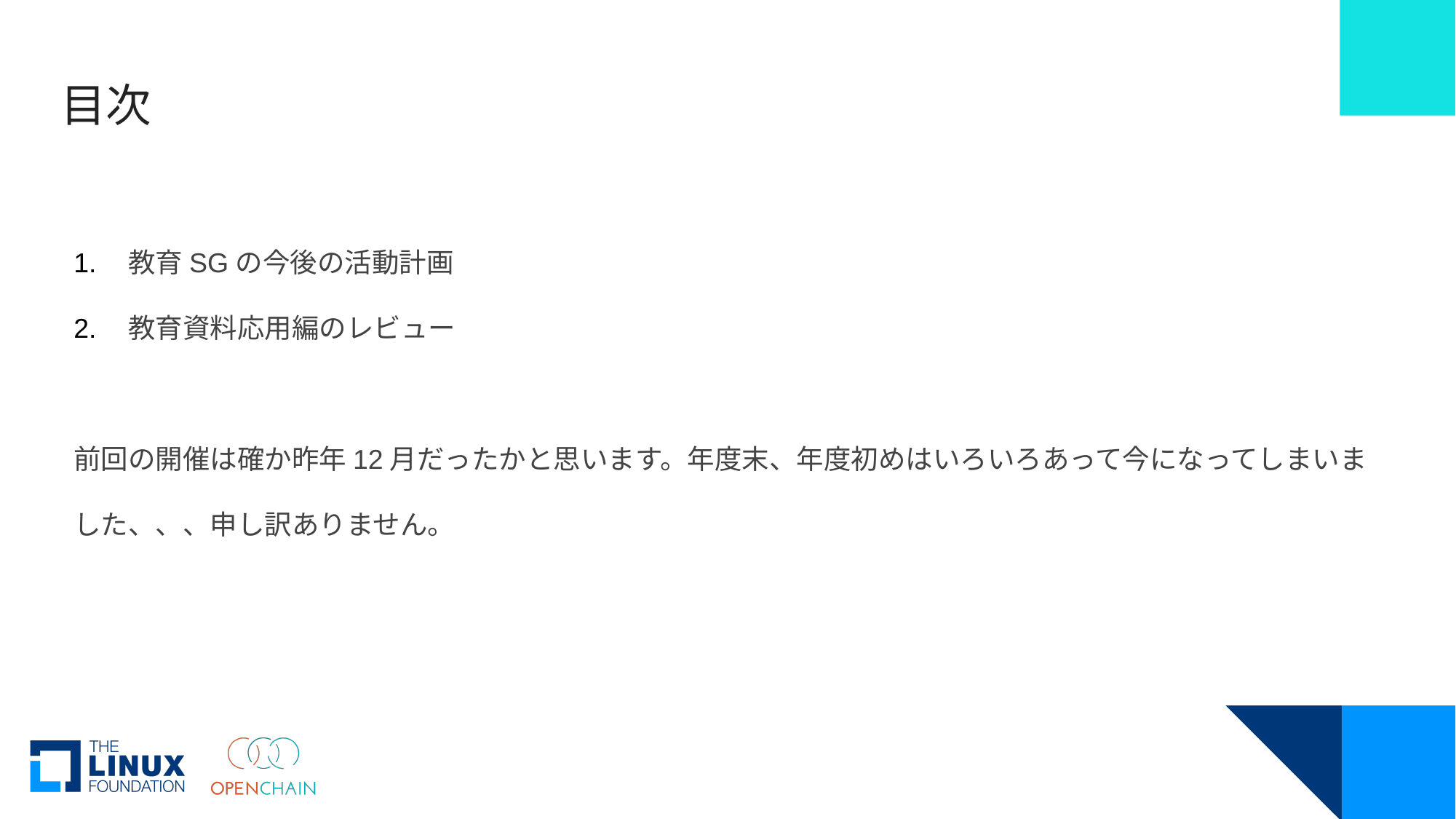

# 目次
教育SGの今後の活動計画
教育資料応用編のレビュー

前回の開催は確か昨年12月だったかと思います。年度末、年度初めはいろいろあって今になってしまいました、、、申し訳ありません。